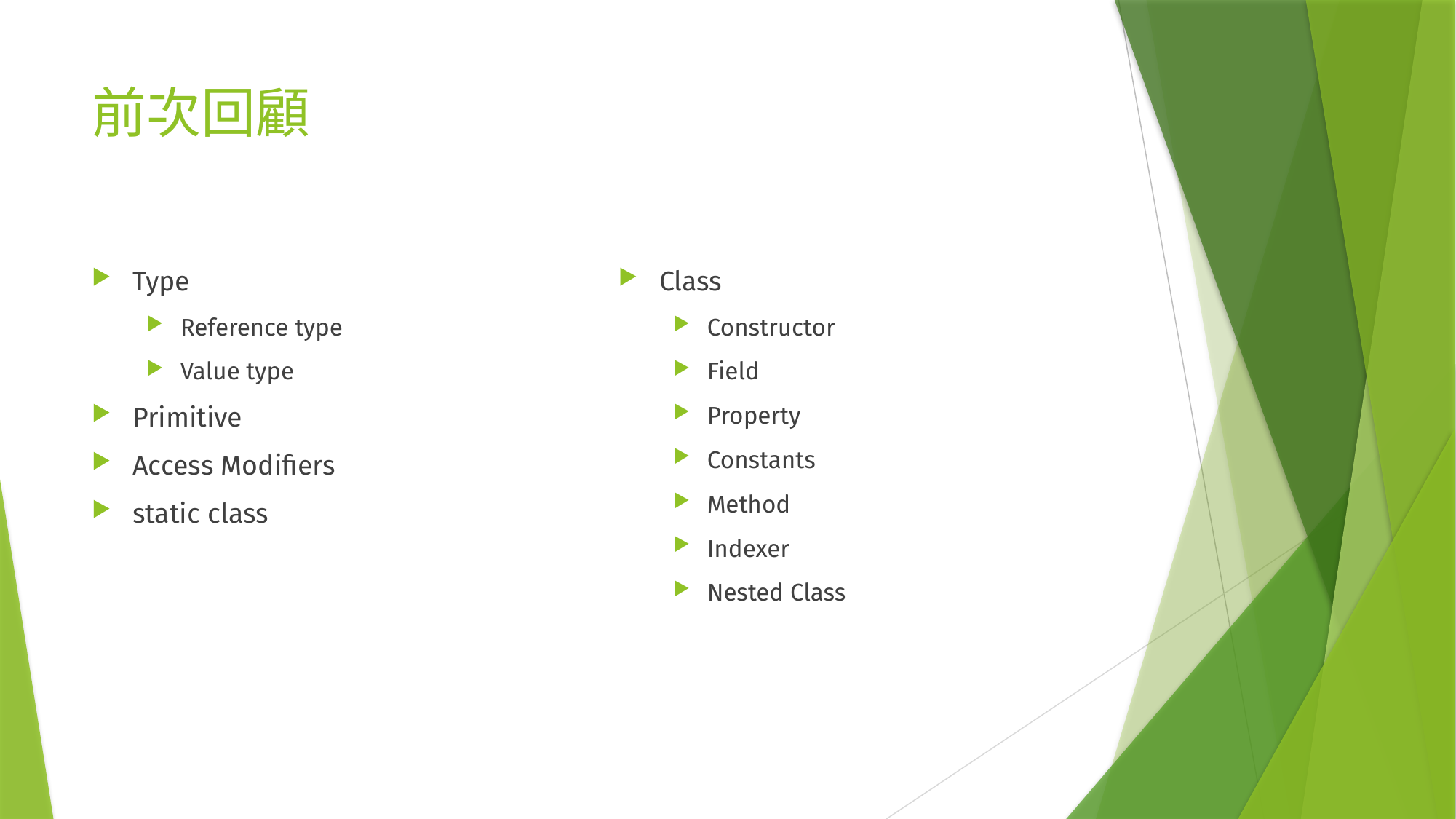

# 前次回顧
Type
Reference type
Value type
Primitive
Access Modifiers
static class

Class
Constructor
Field
Property
Constants
Method
Indexer
Nested Class